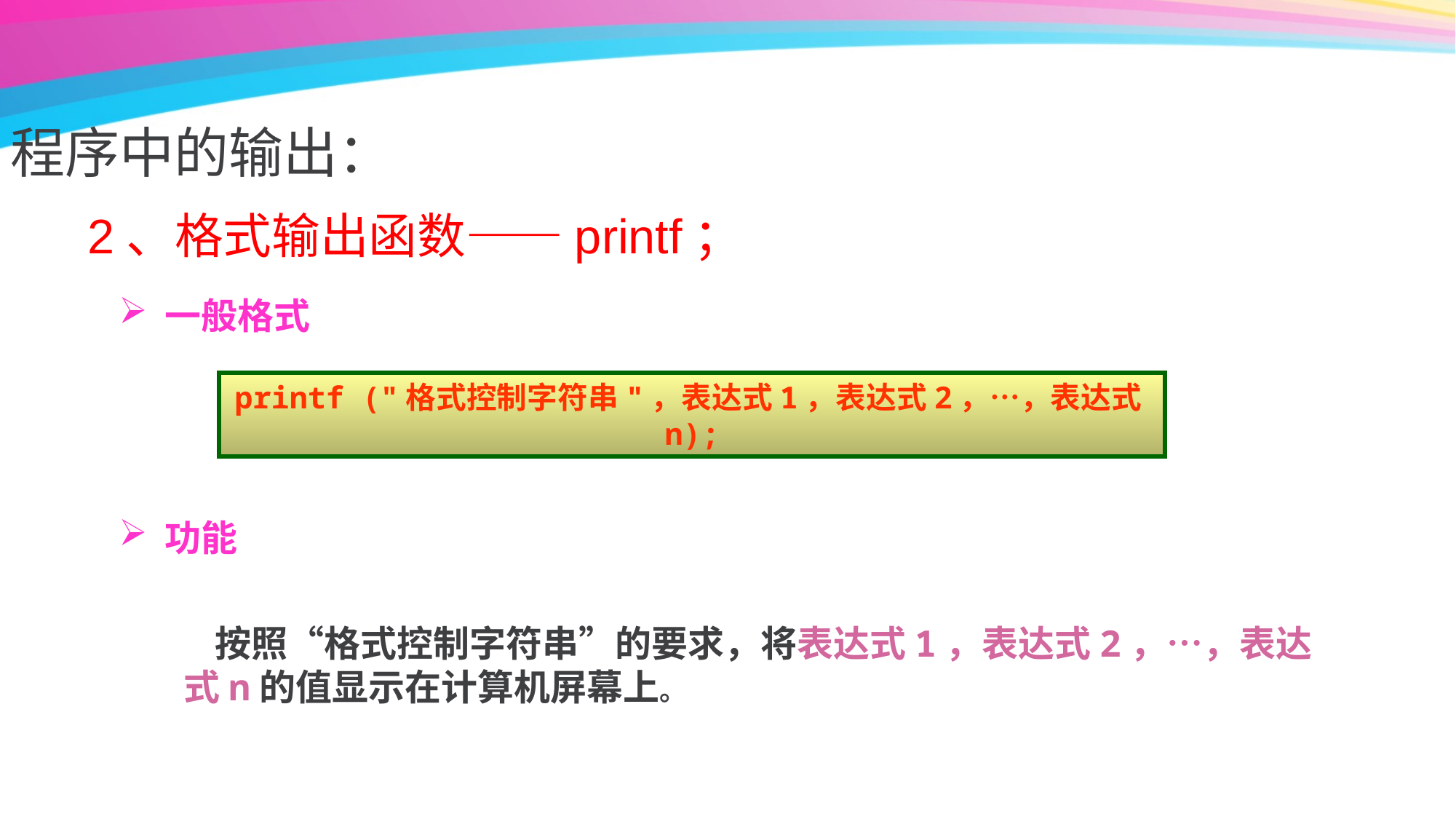

程序中的输出：
2、格式输出函数——printf；
 一般格式
printf ("格式控制字符串"，表达式1，表达式2，…，表达式n);
 功能
    按照“格式控制字符串”的要求，将表达式1，表达式2，…，表达式n的值显示在计算机屏幕上。